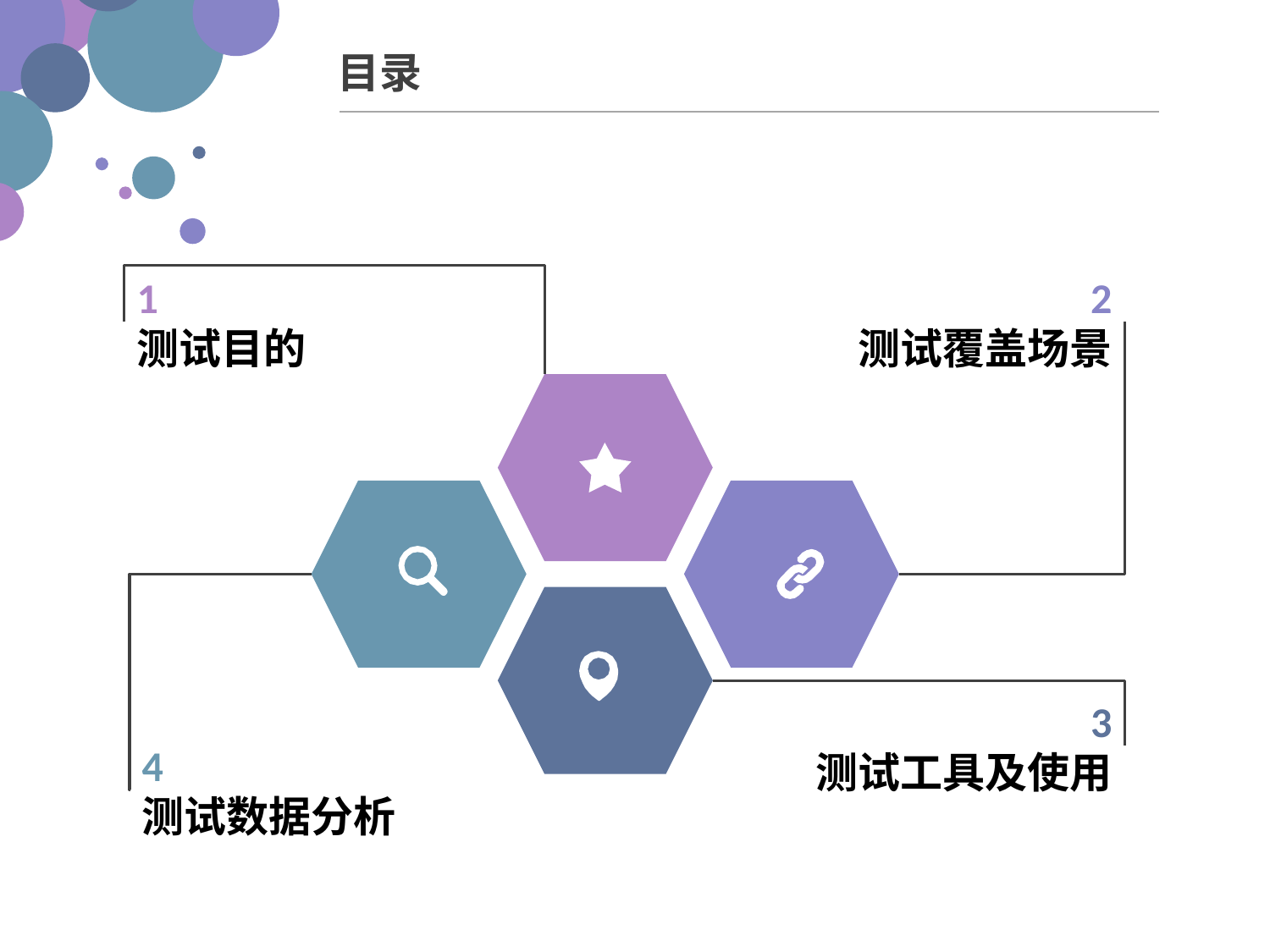

目录
1
测试目的
2
测试覆盖场景

3
测试工具及使用
4
测试数据分析